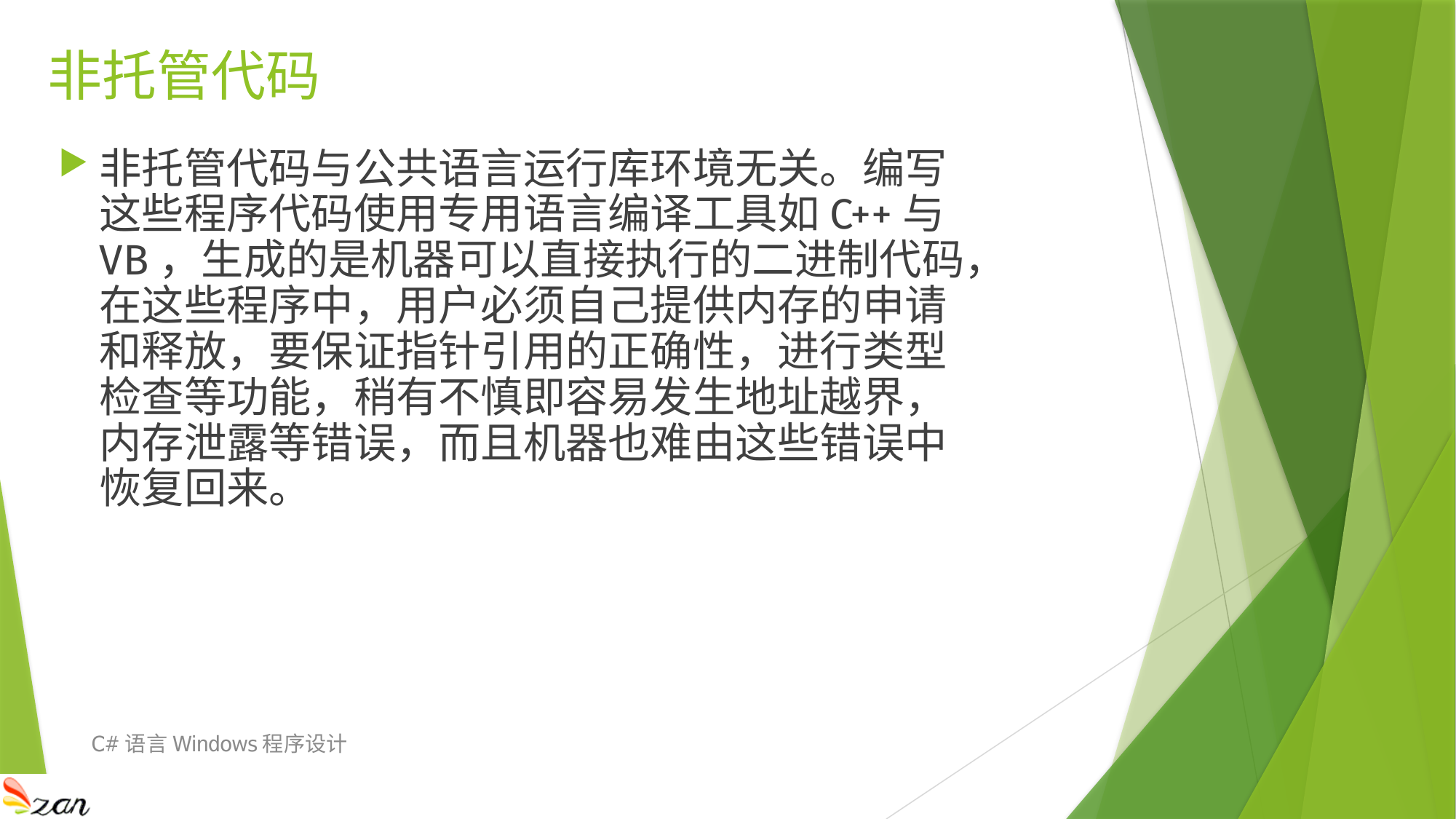

# 非托管代码
非托管代码与公共语言运行库环境无关。编写这些程序代码使用专用语言编译工具如C++与VB，生成的是机器可以直接执行的二进制代码，在这些程序中，用户必须自己提供内存的申请和释放，要保证指针引用的正确性，进行类型检查等功能，稍有不慎即容易发生地址越界，内存泄露等错误，而且机器也难由这些错误中恢复回来。
C#语言Windows程序设计